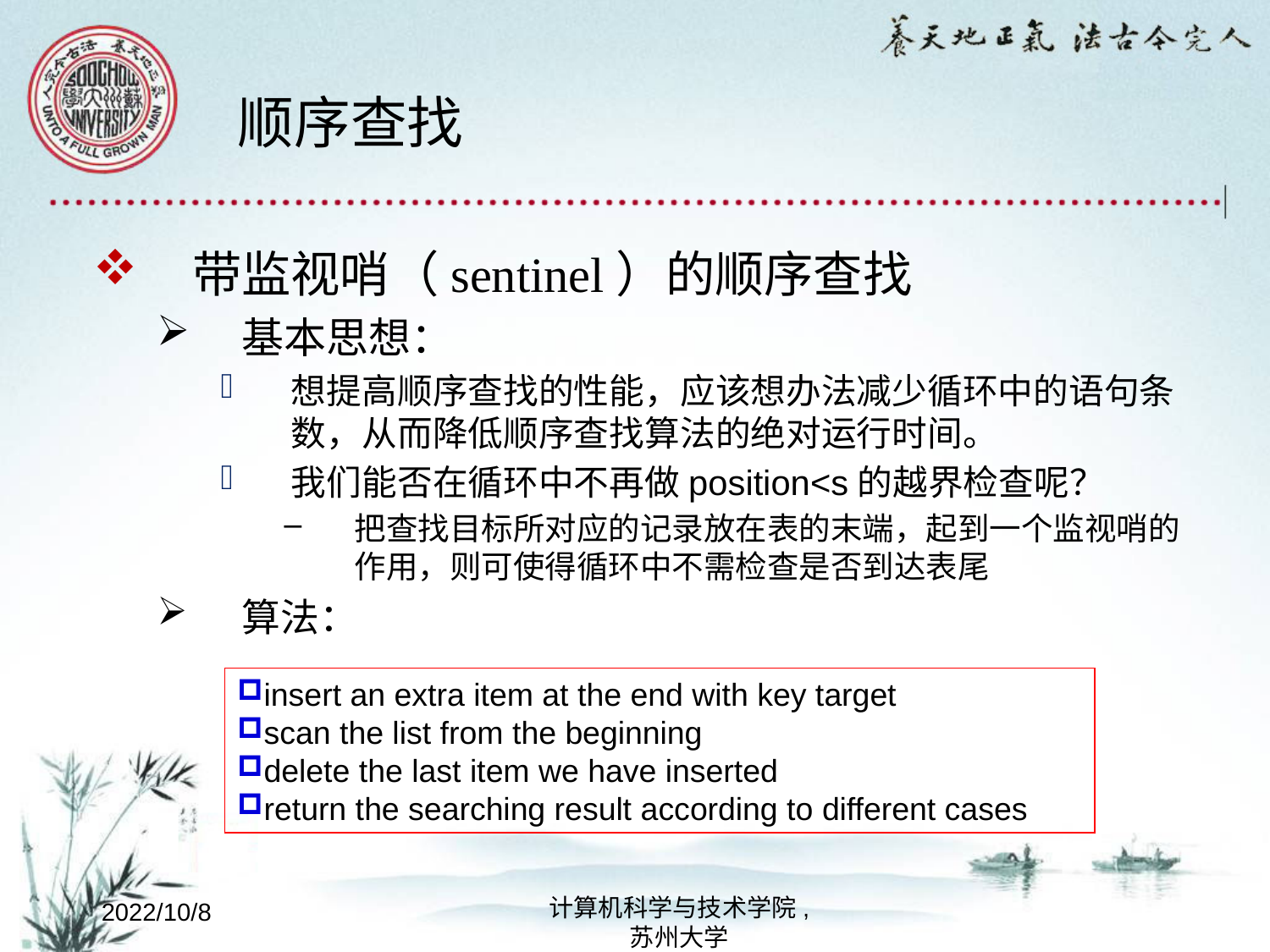

# 顺序查找
带监视哨（sentinel）的顺序查找
基本思想：
想提高顺序查找的性能，应该想办法减少循环中的语句条数，从而降低顺序查找算法的绝对运行时间。
我们能否在循环中不再做position<s的越界检查呢？
把查找目标所对应的记录放在表的末端，起到一个监视哨的作用，则可使得循环中不需检查是否到达表尾
算法：
insert an extra item at the end with key target
scan the list from the beginning
delete the last item we have inserted
return the searching result according to different cases
计算机科学与技术学院,
苏州大学
2022/10/8